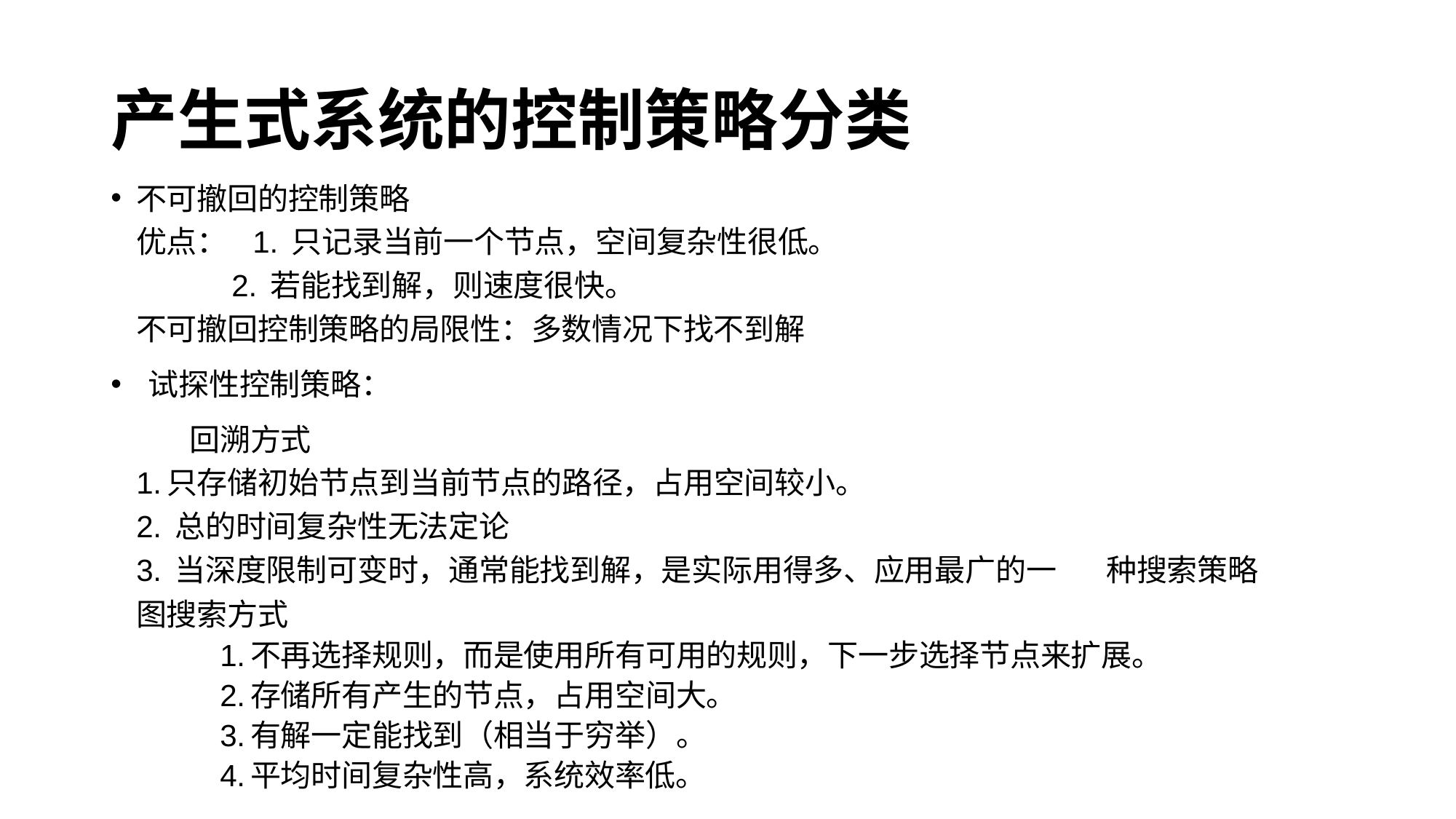

# 产生式系统的控制策略分类
不可撤回的控制策略
		优点：   1. 只记录当前一个节点，空间复杂性很低。
		 	  2. 若能找到解，则速度很快。
		不可撤回控制策略的局限性：多数情况下找不到解
 试探性控制策略：
 	回溯方式
			1.只存储初始节点到当前节点的路径，占用空间较小。
			2. 总的时间复杂性无法定论
			3. 当深度限制可变时，通常能找到解，是实际用得多、应用最广的一		    种搜索策略
		图搜索方式
		          1.不再选择规则，而是使用所有可用的规则，下一步选择节点来扩展。
		          2.存储所有产生的节点，占用空间大。
		          3.有解一定能找到（相当于穷举）。
		          4.平均时间复杂性高，系统效率低。